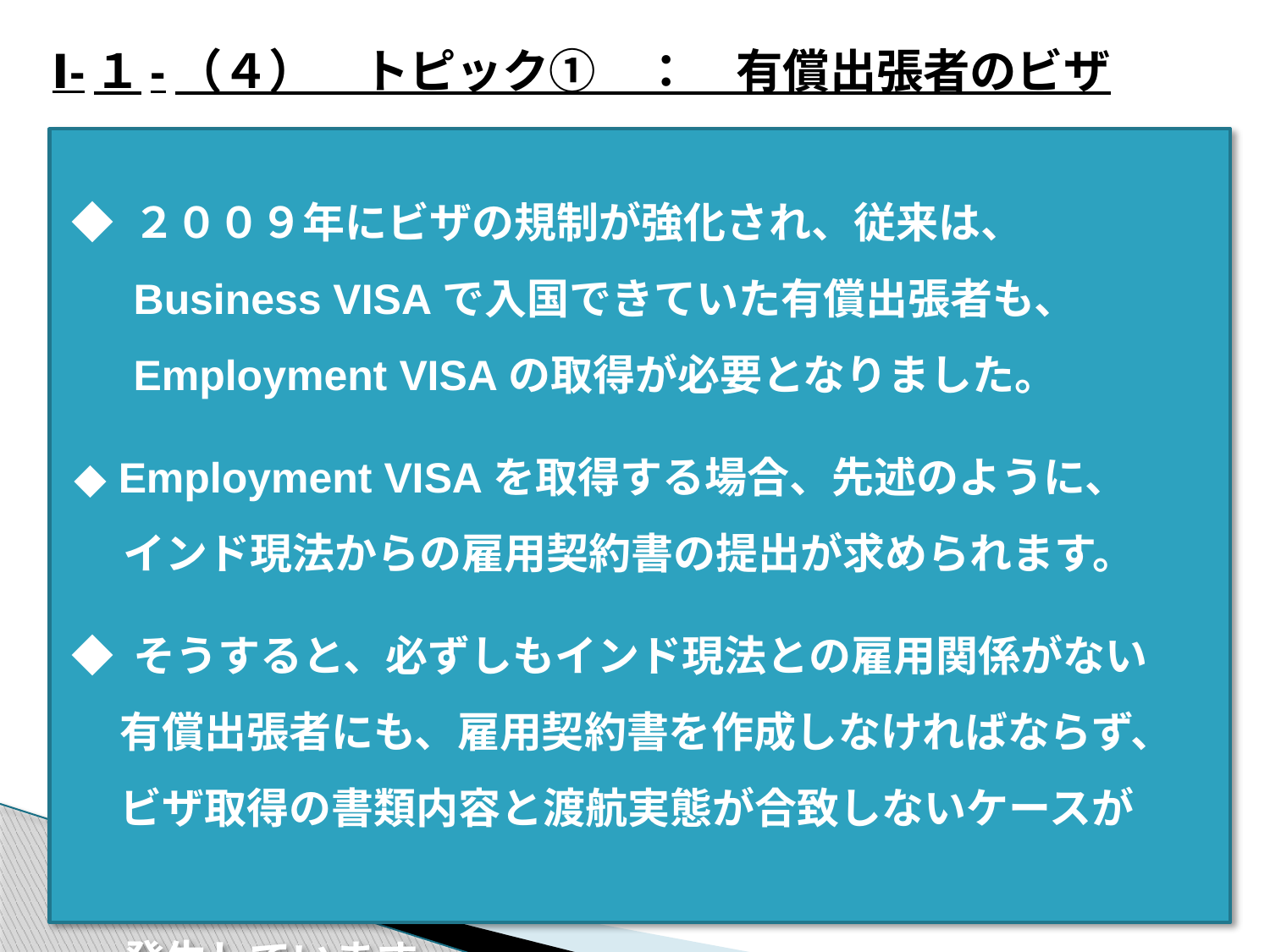

Ⅰ-１-（４）　トピック①　：　有償出張者のビザ

 ◆ ２００９年にビザの規制が強化され、従来は、
　  Business VISAで入国できていた有償出張者も、
　  Employment VISAの取得が必要となりました。

 ◆ Employment VISAを取得する場合、先述のように、
　  インド現法からの雇用契約書の提出が求められます。

 ◆ そうすると、必ずしもインド現法との雇用関係がない
     有償出張者にも、雇用契約書を作成しなければならず、
     ビザ取得の書類内容と渡航実態が合致しないケースが
　  発生しています。